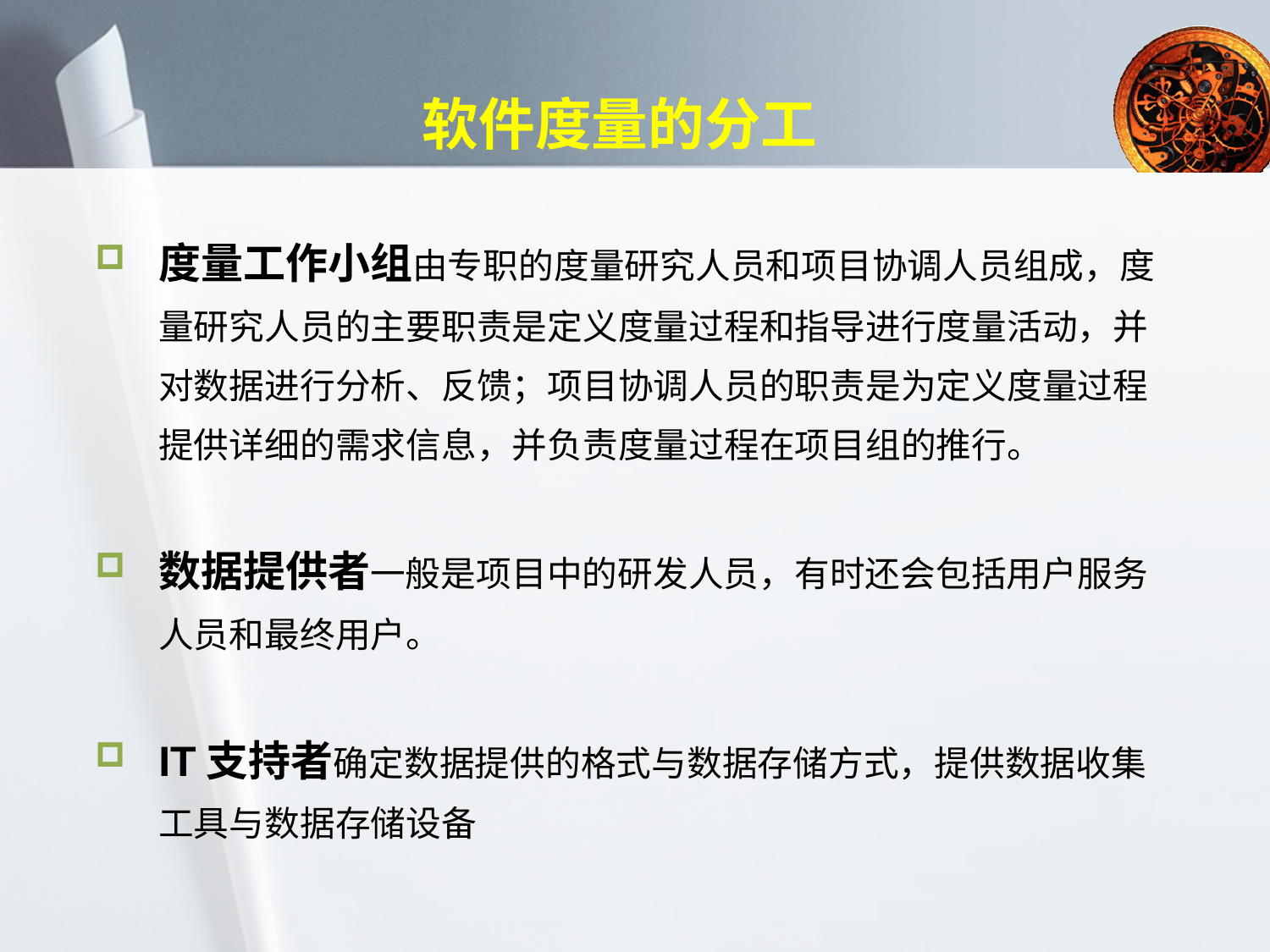

# 软件度量的分工
度量工作小组由专职的度量研究人员和项目协调人员组成，度量研究人员的主要职责是定义度量过程和指导进行度量活动，并对数据进行分析、反馈；项目协调人员的职责是为定义度量过程提供详细的需求信息，并负责度量过程在项目组的推行。

数据提供者一般是项目中的研发人员，有时还会包括用户服务人员和最终用户。

IT支持者确定数据提供的格式与数据存储方式，提供数据收集工具与数据存储设备